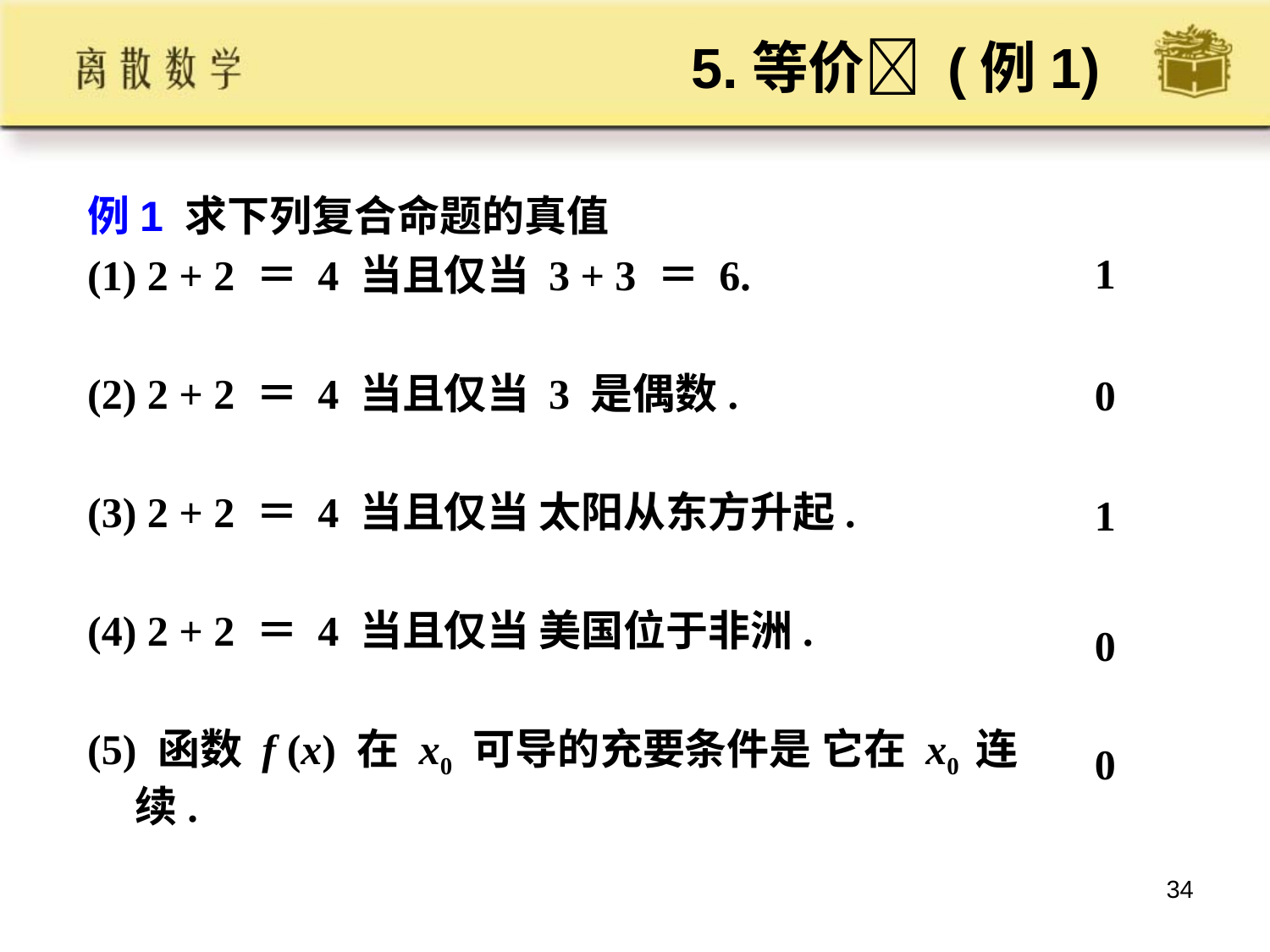

5.等价↔ (例1)
例1 求下列复合命题的真值
(1) 2 + 2 ＝ 4 当且仅当 3 + 3 ＝ 6.

(2) 2 + 2 ＝ 4 当且仅当 3 是偶数.

(3) 2 + 2 ＝ 4 当且仅当 太阳从东方升起.

(4) 2 + 2 ＝ 4 当且仅当 美国位于非洲.

(5) 函数 f (x) 在 x0 可导的充要条件是 它在 x0 连续.
1
0
1
0
0
34